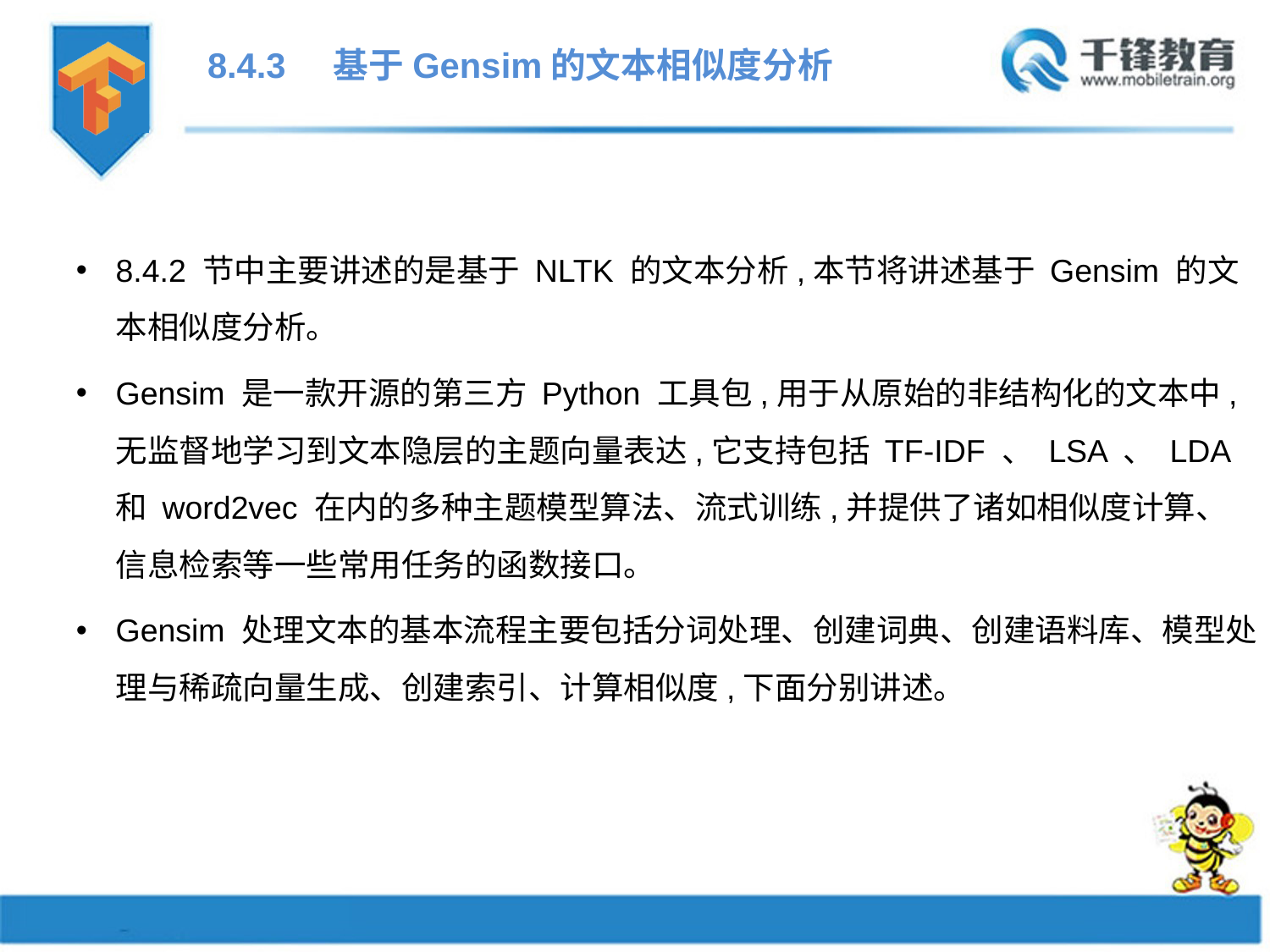

8.4.3    基于Gensim的文本相似度分析
8.4.2 节中主要讲述的是基于 NLTK 的文本分析,本节将讲述基于 Gensim 的文本相似度分析。
Gensim 是一款开源的第三方 Python 工具包,用于从原始的非结构化的文本中,无监督地学习到文本隐层的主题向量表达,它支持包括 TF-IDF 、 LSA 、 LDA 和 word2vec 在内的多种主题模型算法、流式训练,并提供了诸如相似度计算、信息检索等一些常用任务的函数接口。
Gensim 处理文本的基本流程主要包括分词处理、创建词典、创建语料库、模型处理与稀疏向量生成、创建索引、计算相似度,下面分别讲述。